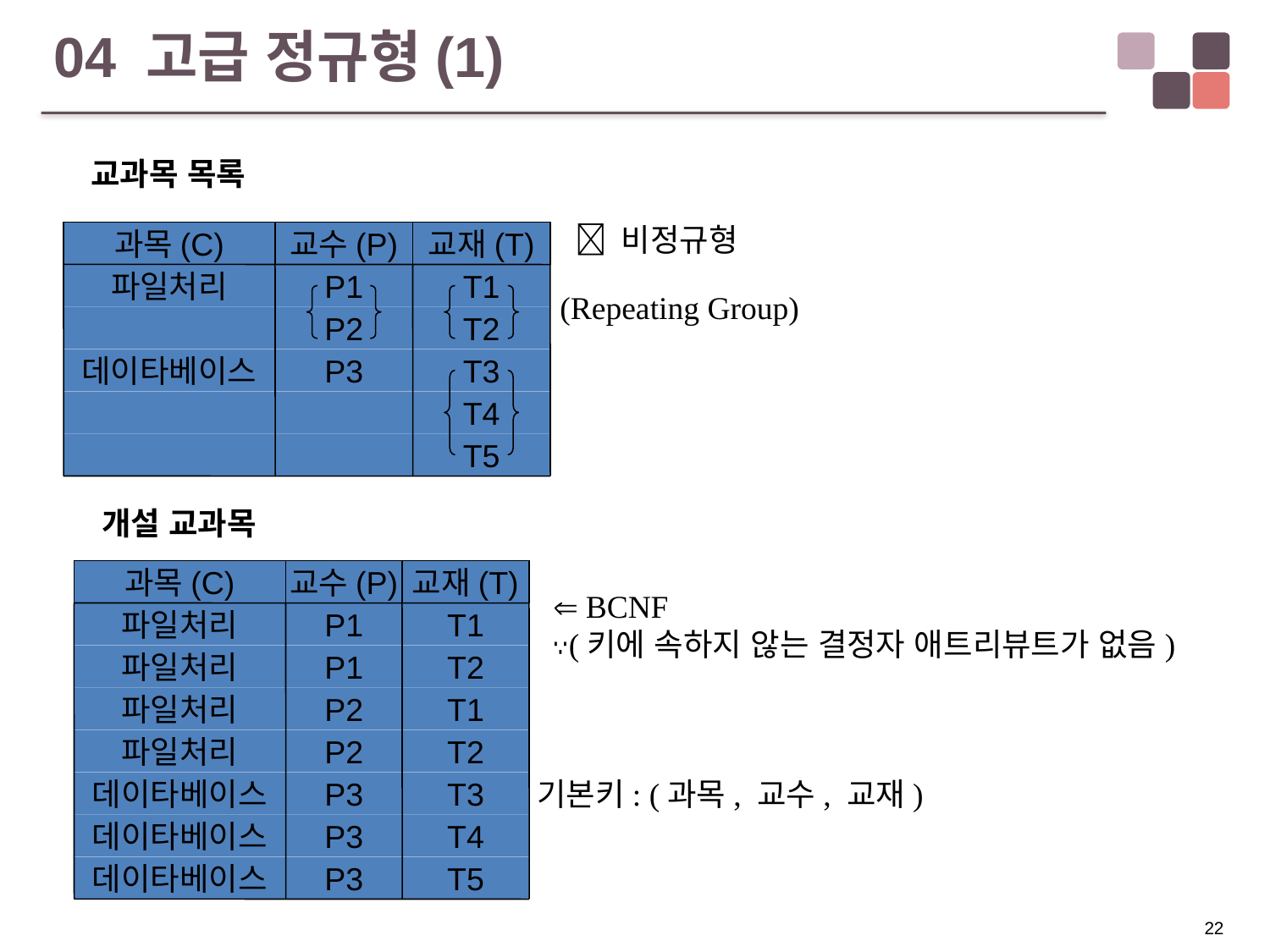

# 04 고급 정규형(1)

교과목 목록
과목(C)
교수(P)
교재(T)
파일처리

P1

T1

P2
T2
데이타베이스
P3
T3

T4

T5

⇐ 비정규형
(Repeating Group)
개설 교과목
과목(C)
교수(P)
교재(T)
파일처리

P1

T1

파일처리
P1
T2
파일처리
P2
T1
파일처리
P2
T2
데이타베이스
P3
T3
데이타베이스
P3
T4
데이타베이스
P3
T5

⇐ BCNF
∵(키에 속하지 않는 결정자 애트리뷰트가 없음)
기본키: (과목, 교수, 교재)